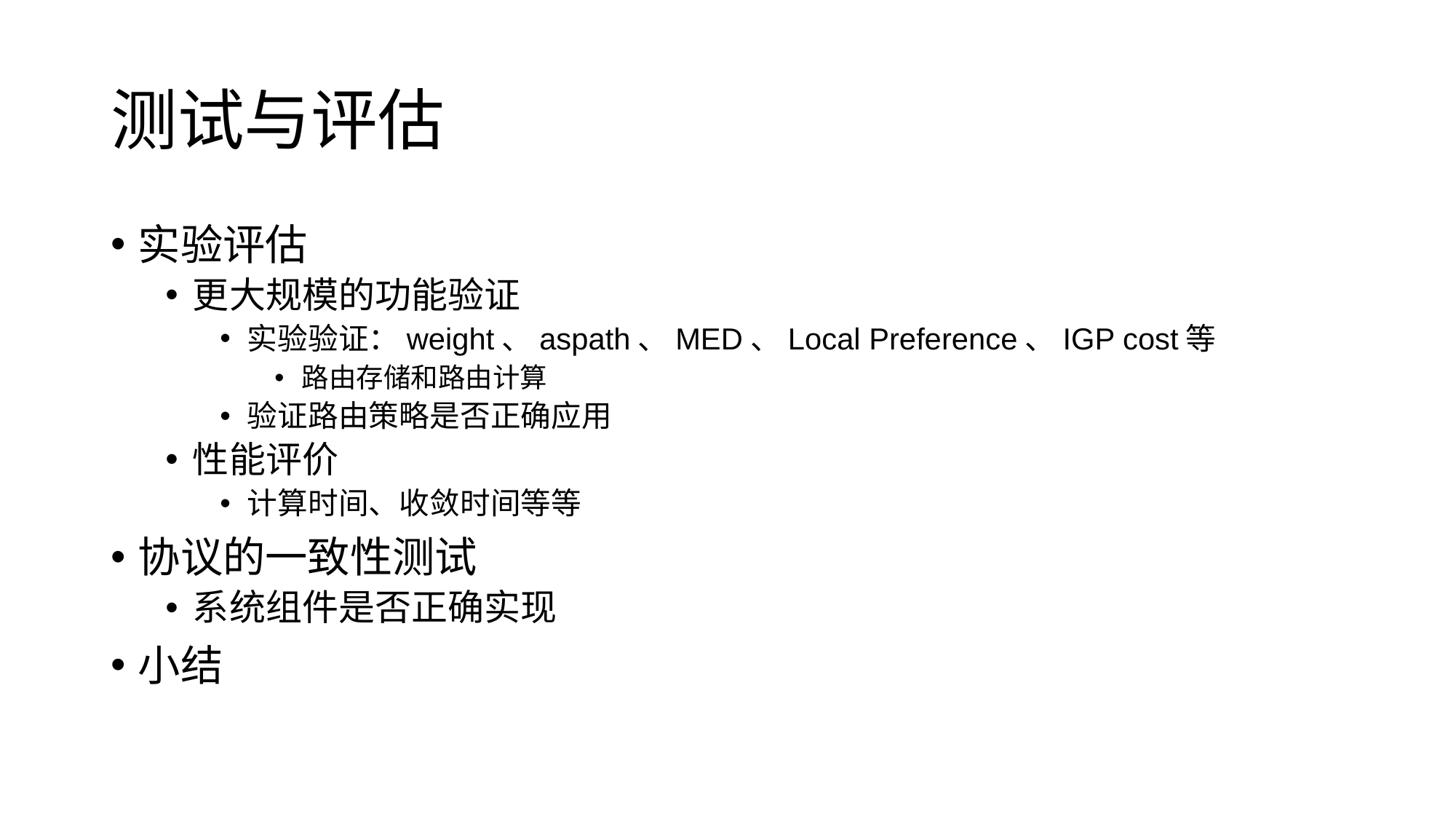

# 测试与评估
实验评估
更大规模的功能验证
实验验证：weight、aspath、MED、Local Preference、IGP cost等
路由存储和路由计算
验证路由策略是否正确应用
性能评价
计算时间、收敛时间等等
协议的一致性测试
系统组件是否正确实现
小结